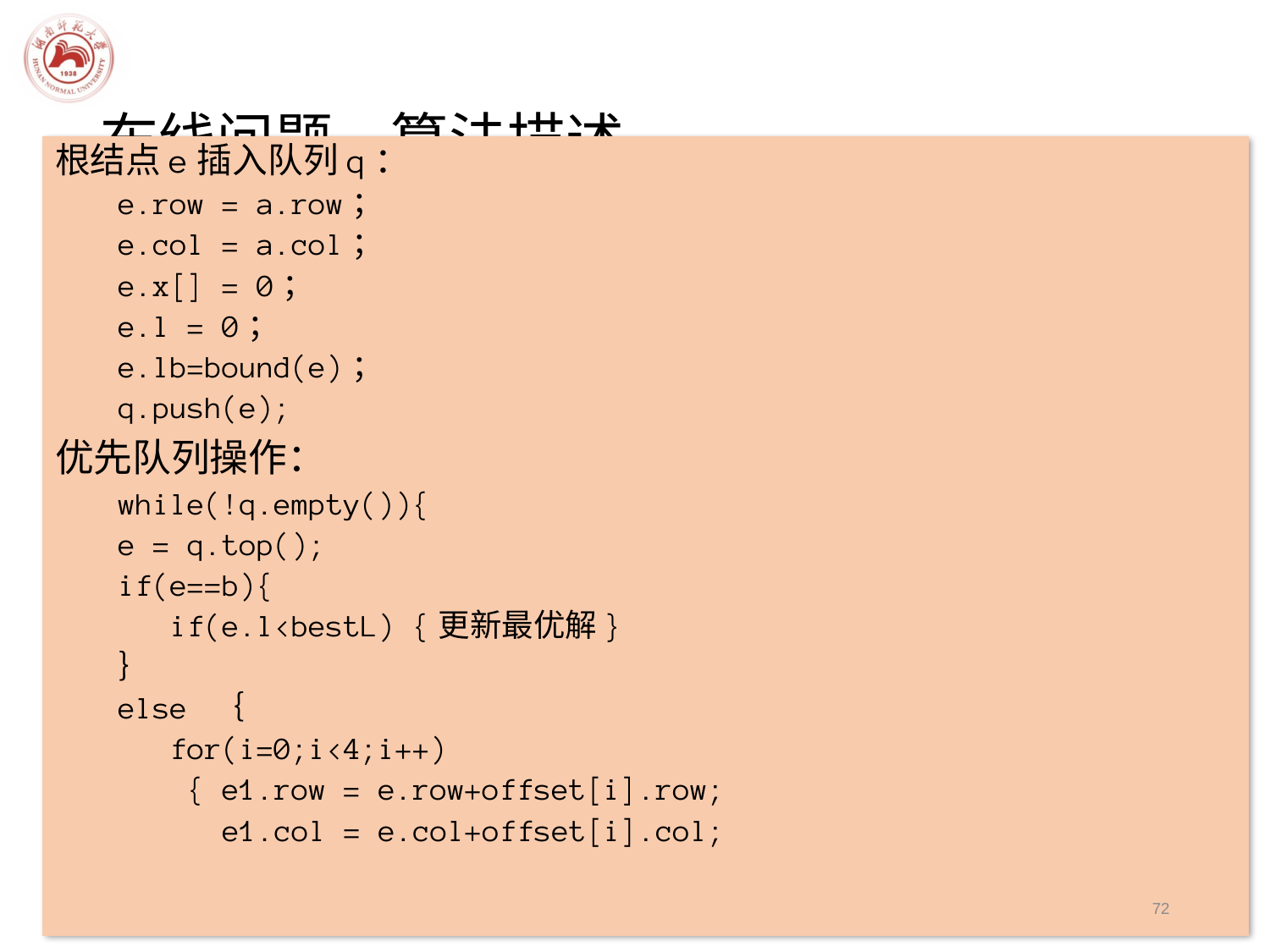

# 布线问题－算法描述
根结点e插入队列q：
e.row = a.row；
e.col = a.col；
e.x[] = 0；
e.l = 0；
e.lb=bound(e)；
q.push(e);
优先队列操作：
while(!q.empty()){
e = q.top();
if(e==b){
   if(e.l<bestL) {更新最优解}
｝
else ｛
   for(i=0;i<4;i++)
    { e1.row = e.row+offset[i].row;
      e1.col = e.col+offset[i].col;
72